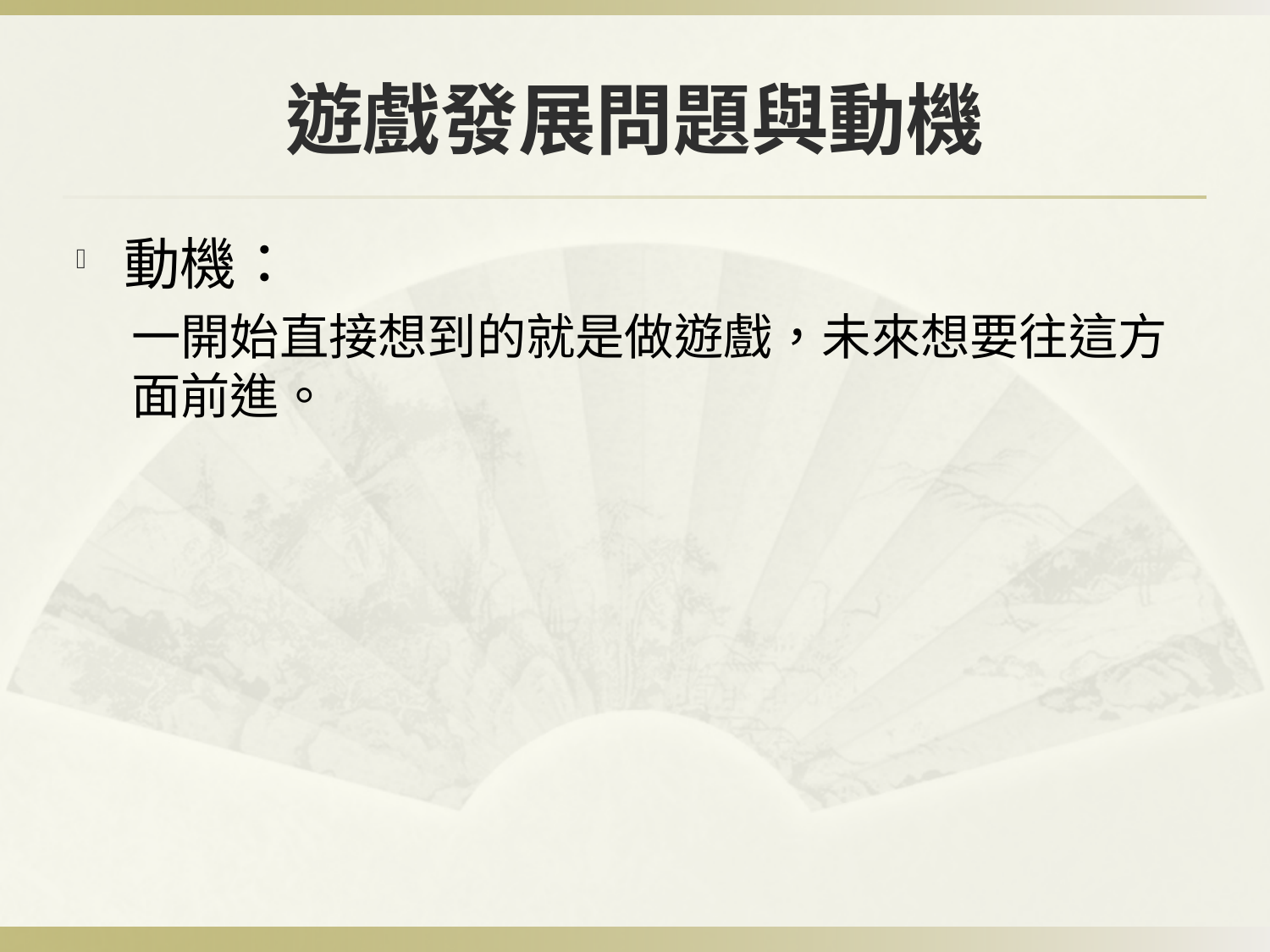

# 遊戲發展問題與動機
動機：
一開始直接想到的就是做遊戲，未來想要往這方面前進。